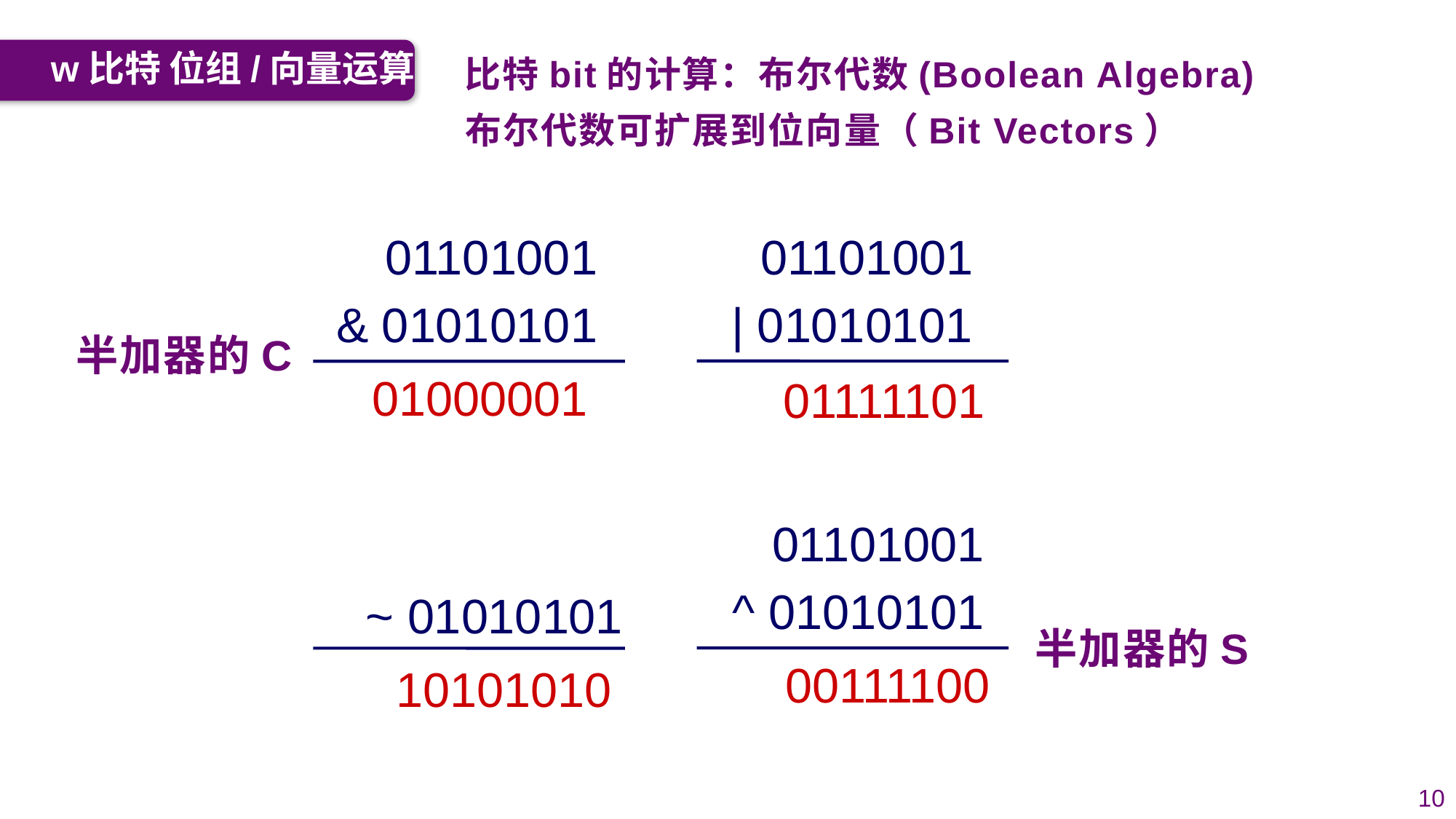

w比特 位组/向量运算
比特bit的计算：布尔代数(Boolean Algebra)
布尔代数可扩展到位向量（Bit Vectors）
  01101001
& 01010101
  01000001
  01101001
| 01010101
  01111101
半加器的C

  01000001
01111101

  01101001
^ 01010101
  00111100
  ~ 010101010
半加器的S

00111100
10101010
10